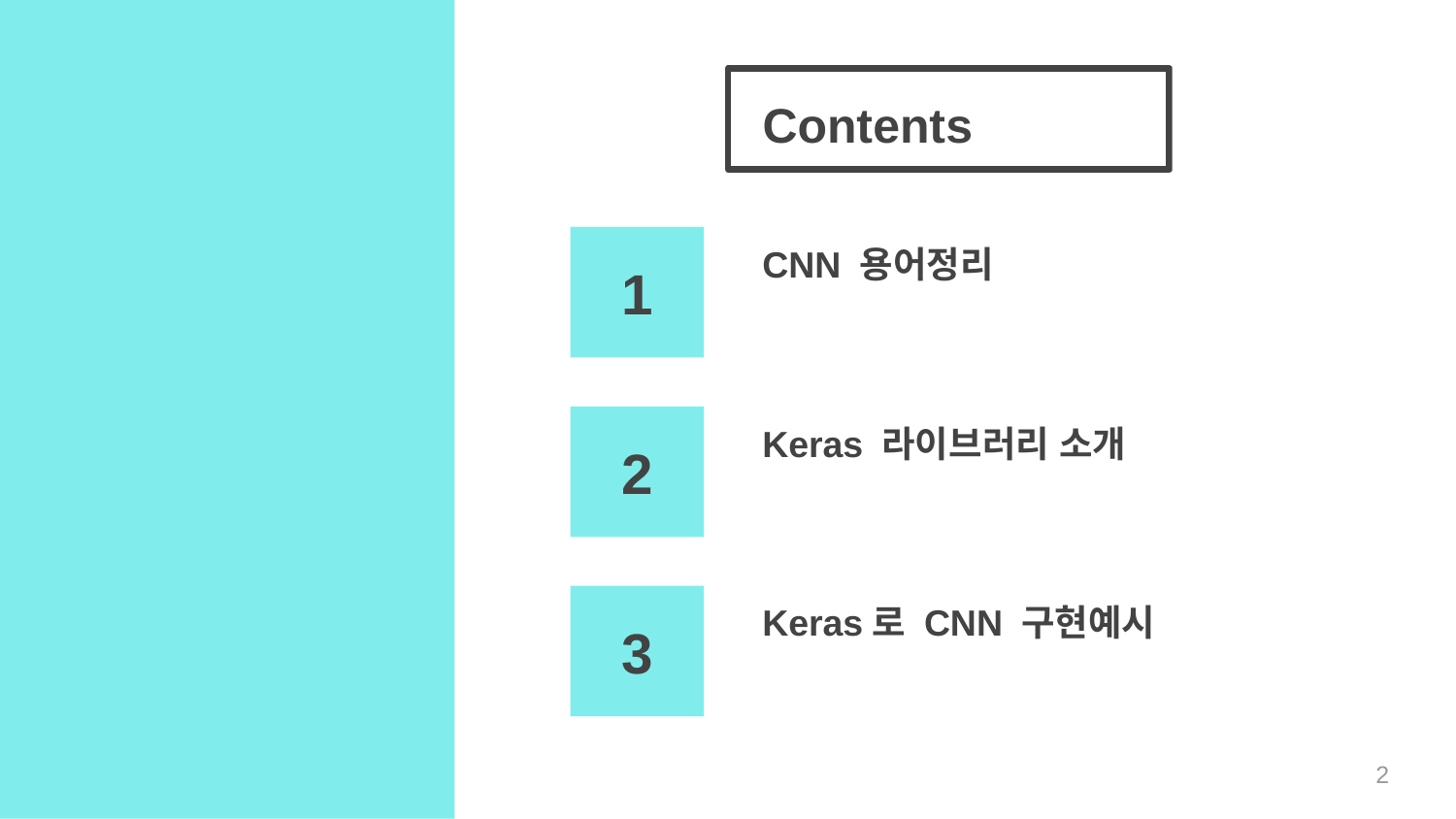

# Contents
CNN 용어정리
1
Keras 라이브러리 소개
2
Keras로 CNN 구현예시
3
2